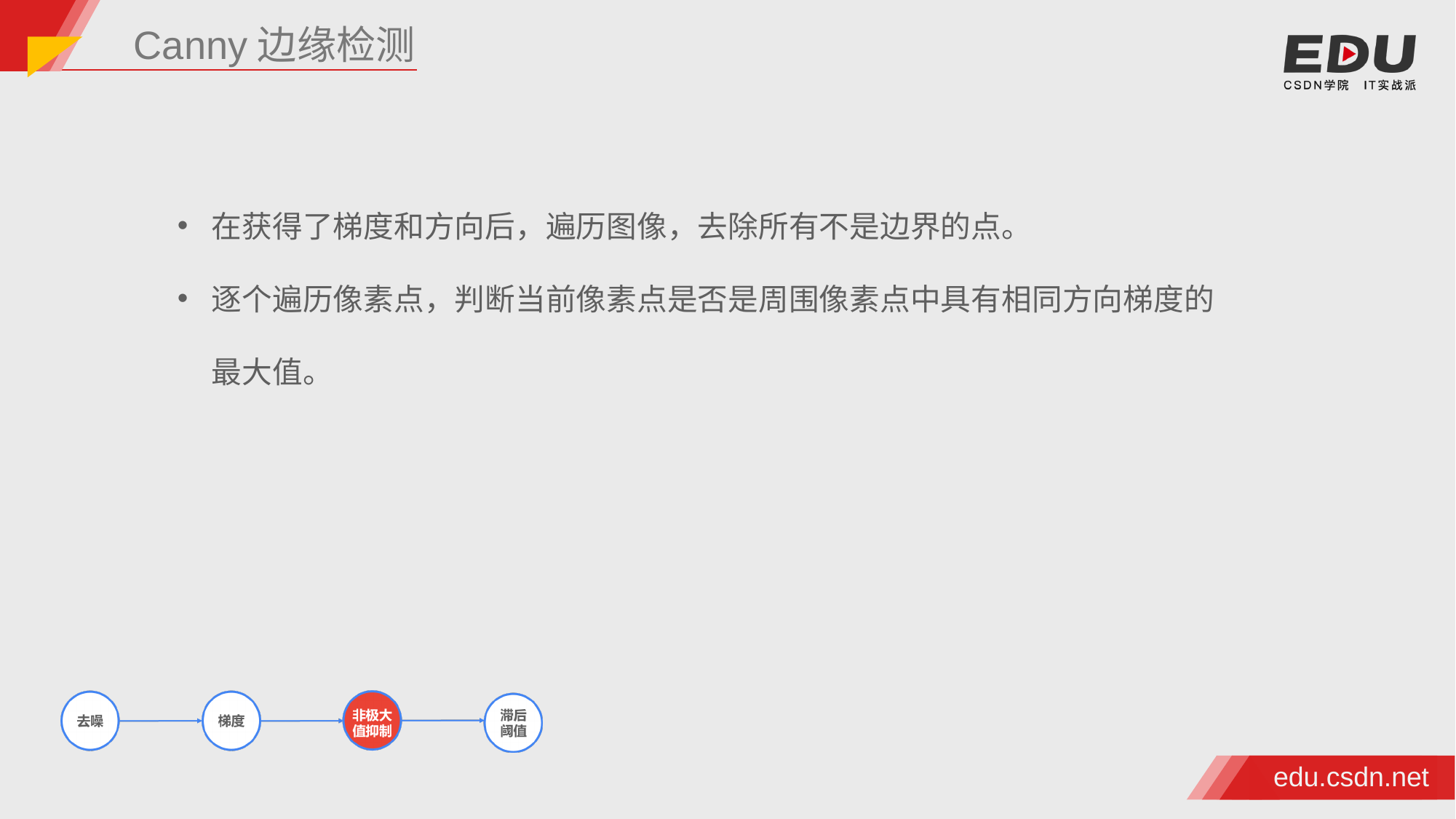

Canny边缘检测

在获得了梯度和方向后，遍历图像，去除所有不是边界的点。
逐个遍历像素点，判断当前像素点是否是周围像素点中具有相同方向梯度的最大值。